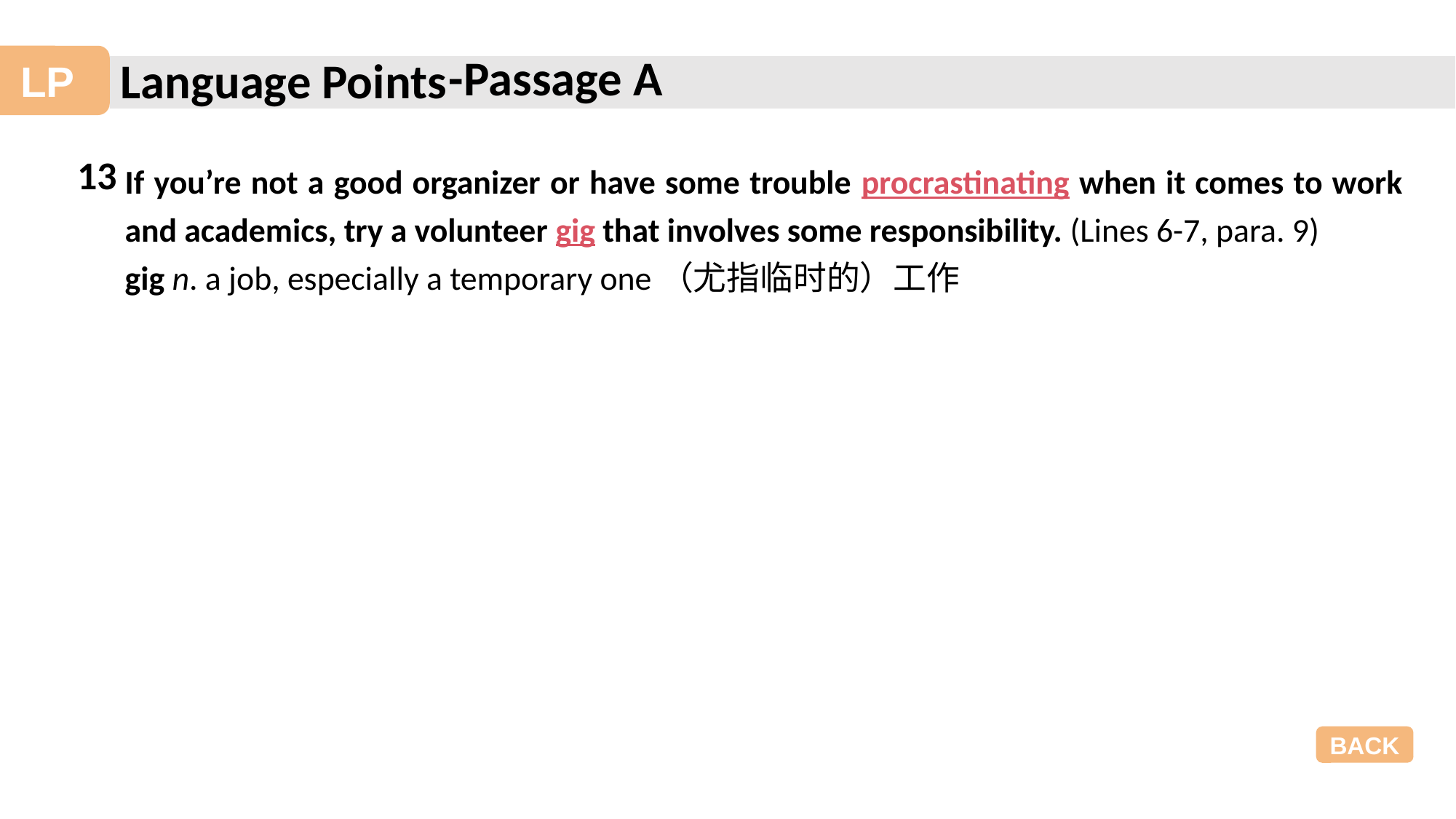

-Passage A
13
If you’re not a good organizer or have some trouble procrastinating when it comes to work and academics, try a volunteer gig that involves some responsibility. (Lines 6-7, para. 9)
gig n. a job, especially a temporary one（尤指临时的）工作
BACK